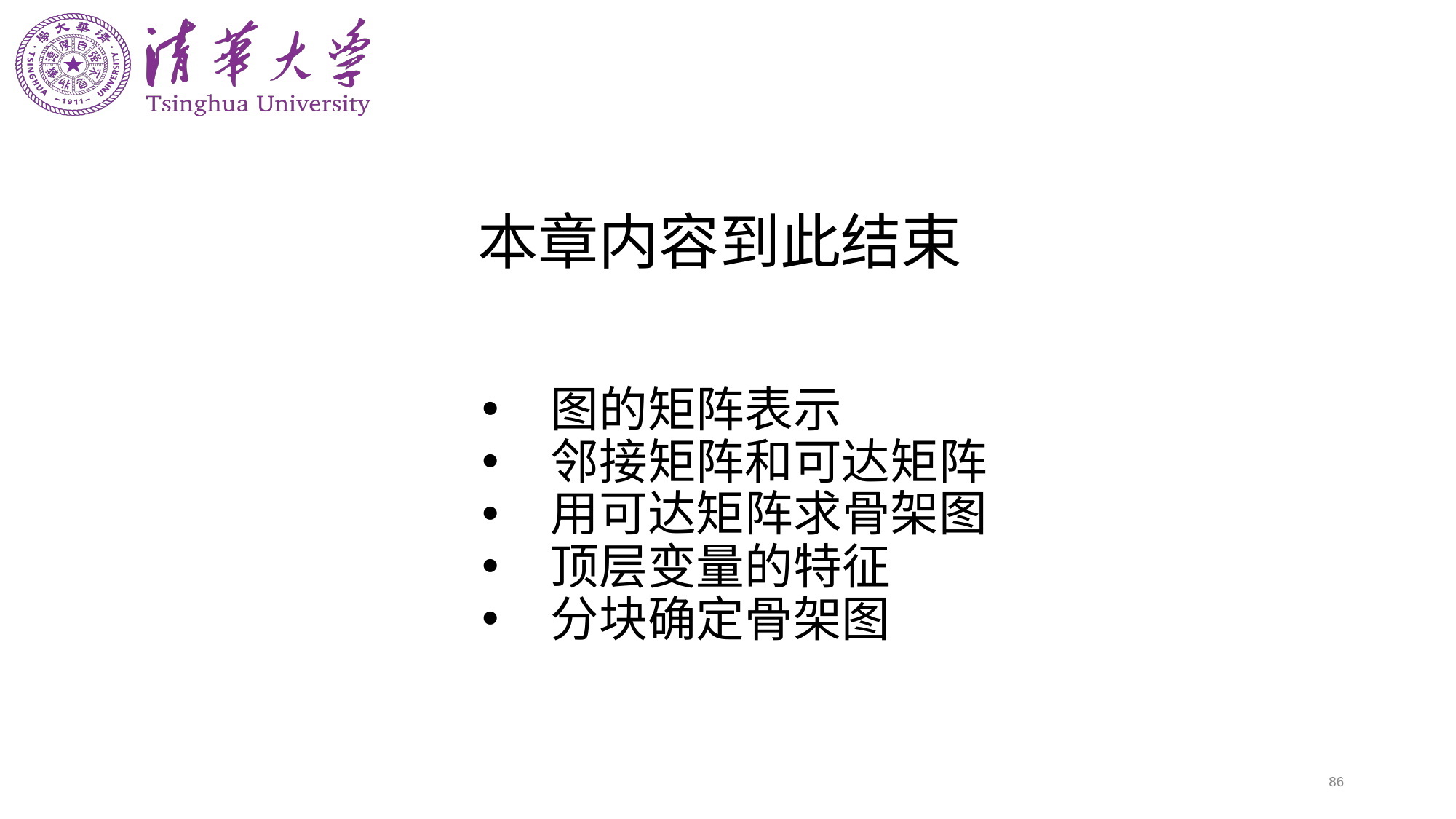

本章内容到此结束
图的矩阵表示
邻接矩阵和可达矩阵
用可达矩阵求骨架图
顶层变量的特征
分块确定骨架图

86